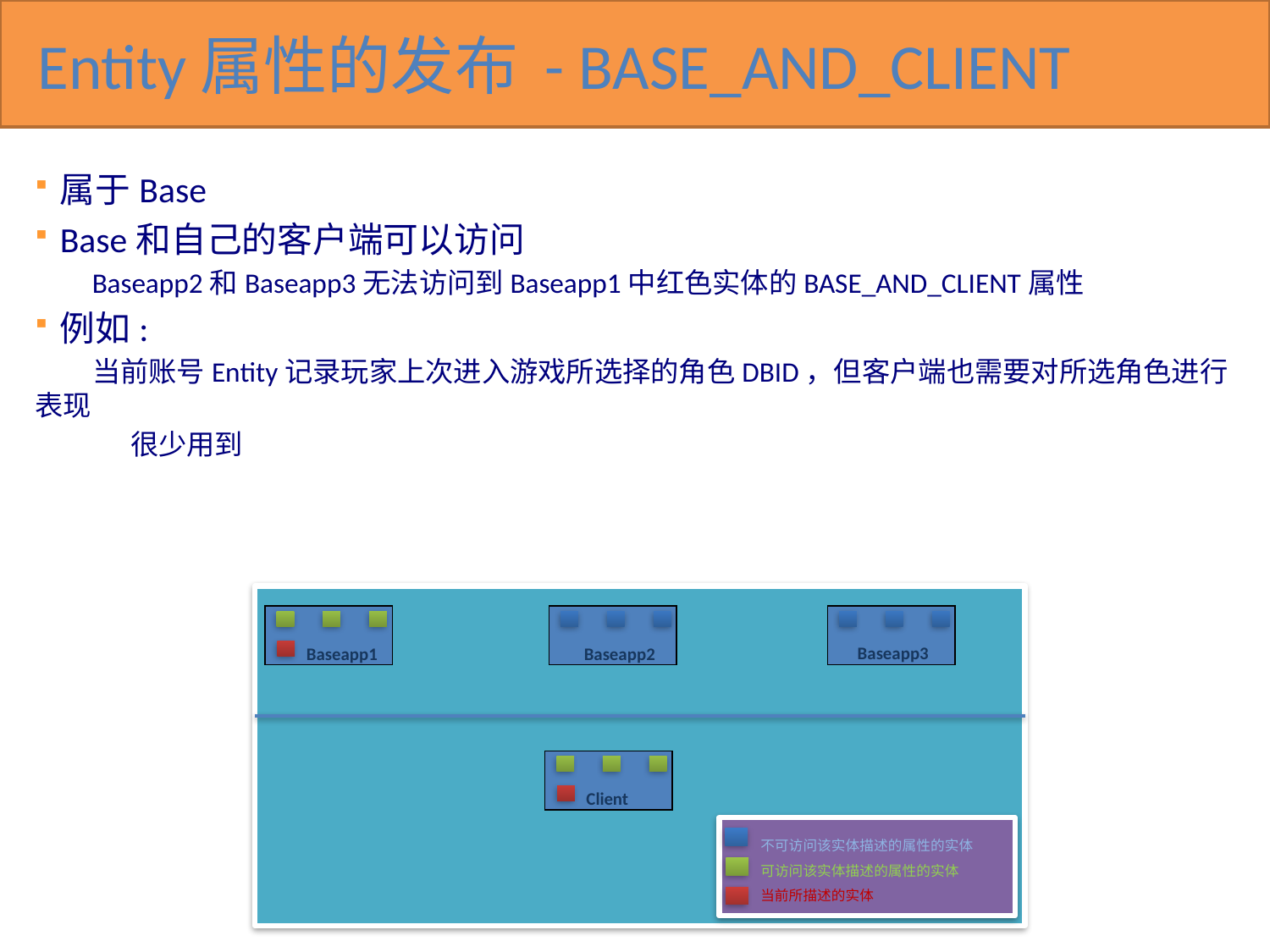

# Entity属性的发布 - BASE_AND_CLIENT
属于Base
Base和自己的客户端可以访问
         Baseapp2和Baseapp3无法访问到Baseapp1中红色实体的BASE_AND_CLIENT属性
例如:
        当前账号Entity记录玩家上次进入游戏所选择的角色DBID，但客户端也需要对所选角色进行表现
              很少用到

Baseapp1

Baseapp2

不可访问该实体描述的属性的实体
可访问该实体描述的属性的实体
当前所描述的实体

Baseapp3

Client